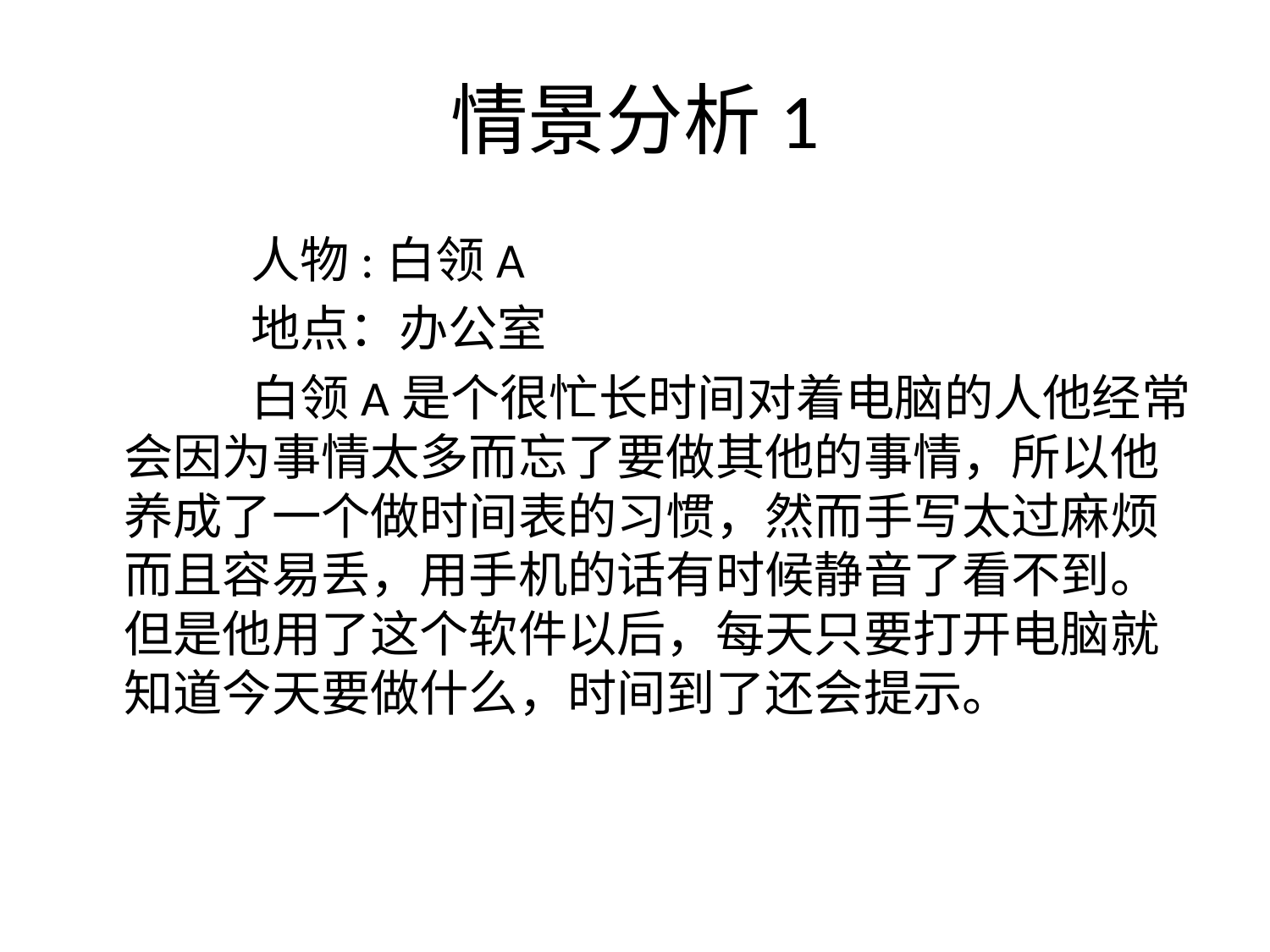

# 情景分析1
		人物:白领A
		地点：办公室
		白领A是个很忙长时间对着电脑的人他经常会因为事情太多而忘了要做其他的事情，所以他养成了一个做时间表的习惯，然而手写太过麻烦而且容易丢，用手机的话有时候静音了看不到。但是他用了这个软件以后，每天只要打开电脑就知道今天要做什么，时间到了还会提示。